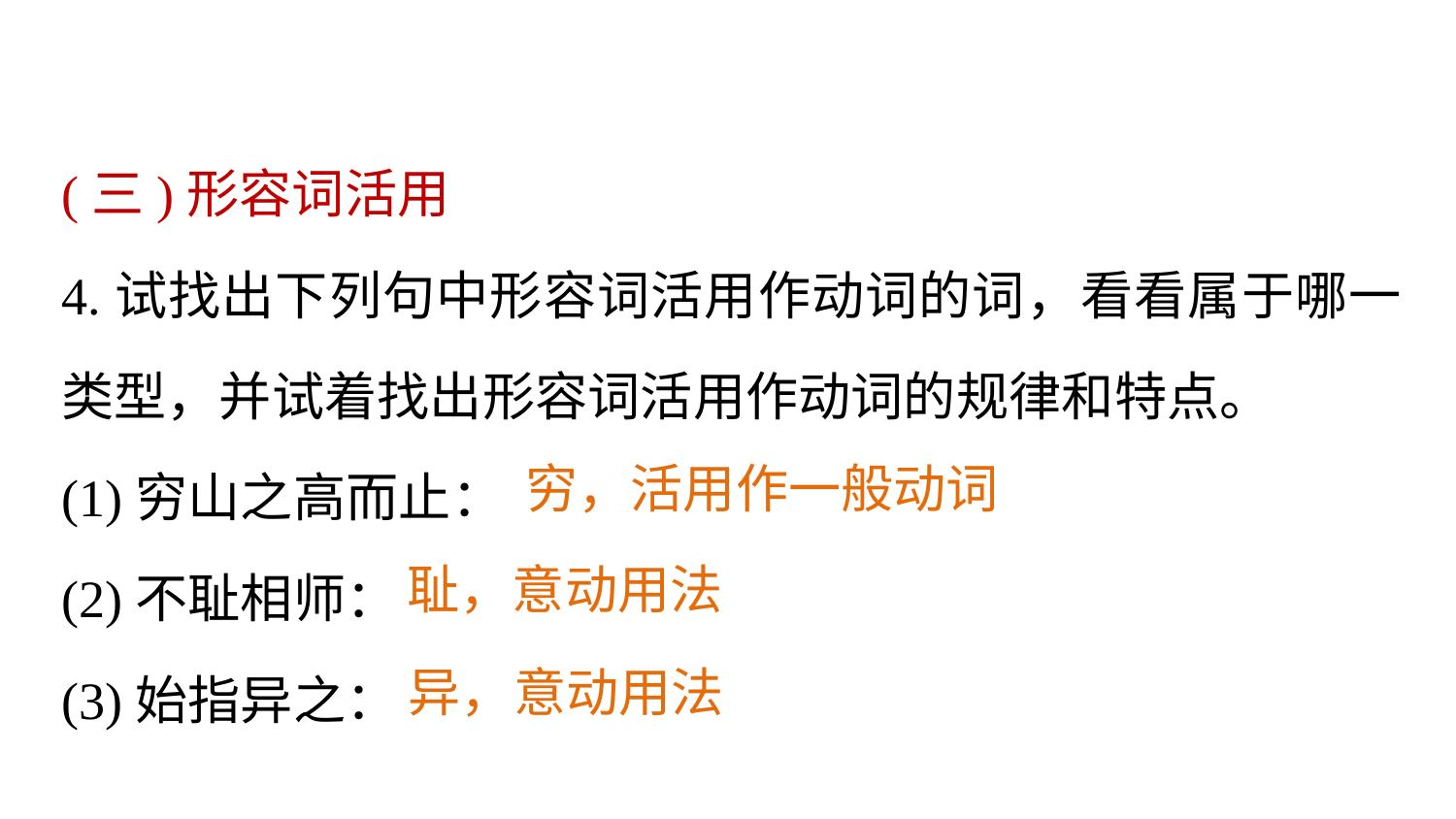

(三)形容词活用
4.试找出下列句中形容词活用作动词的词，看看属于哪一类型，并试着找出形容词活用作动词的规律和特点。
(1)穷山之高而止：
(2)不耻相师：
(3)始指异之：
穷，活用作一般动词
耻，意动用法
异，意动用法